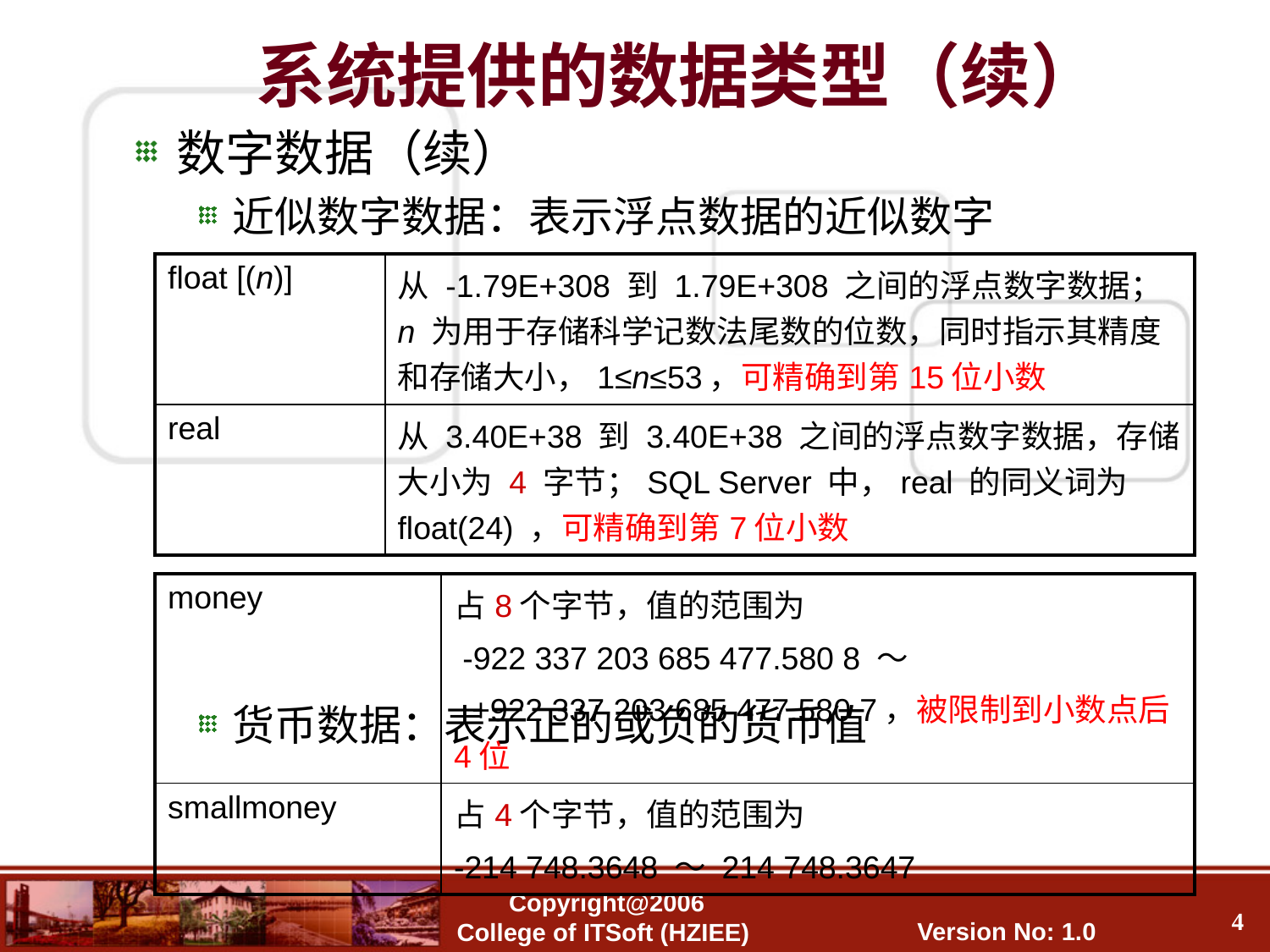

系统提供的数据类型（续）
数字数据（续）
近似数字数据：表示浮点数据的近似数字

货币数据：表示正的或负的货币值
| float [(n)] | 从 -1.79E+308 到 1.79E+308 之间的浮点数字数据；n 为用于存储科学记数法尾数的位数，同时指示其精度和存储大小，1≤n≤53，可精确到第15位小数 |
| --- | --- |
| real | 从 3.40E+38 到 3.40E+38 之间的浮点数字数据，存储大小为 4 字节；SQL Server 中，real 的同义词为 float(24) ，可精确到第7位小数 |
| money | 占8个字节，值的范围为 -922 337 203 685 477.580 8 ～ +922 337 203 685 477.580 7，被限制到小数点后4位 |
| --- | --- |
| smallmoney | 占4个字节，值的范围为 -214 748.3648 ～ 214 748.3647 |